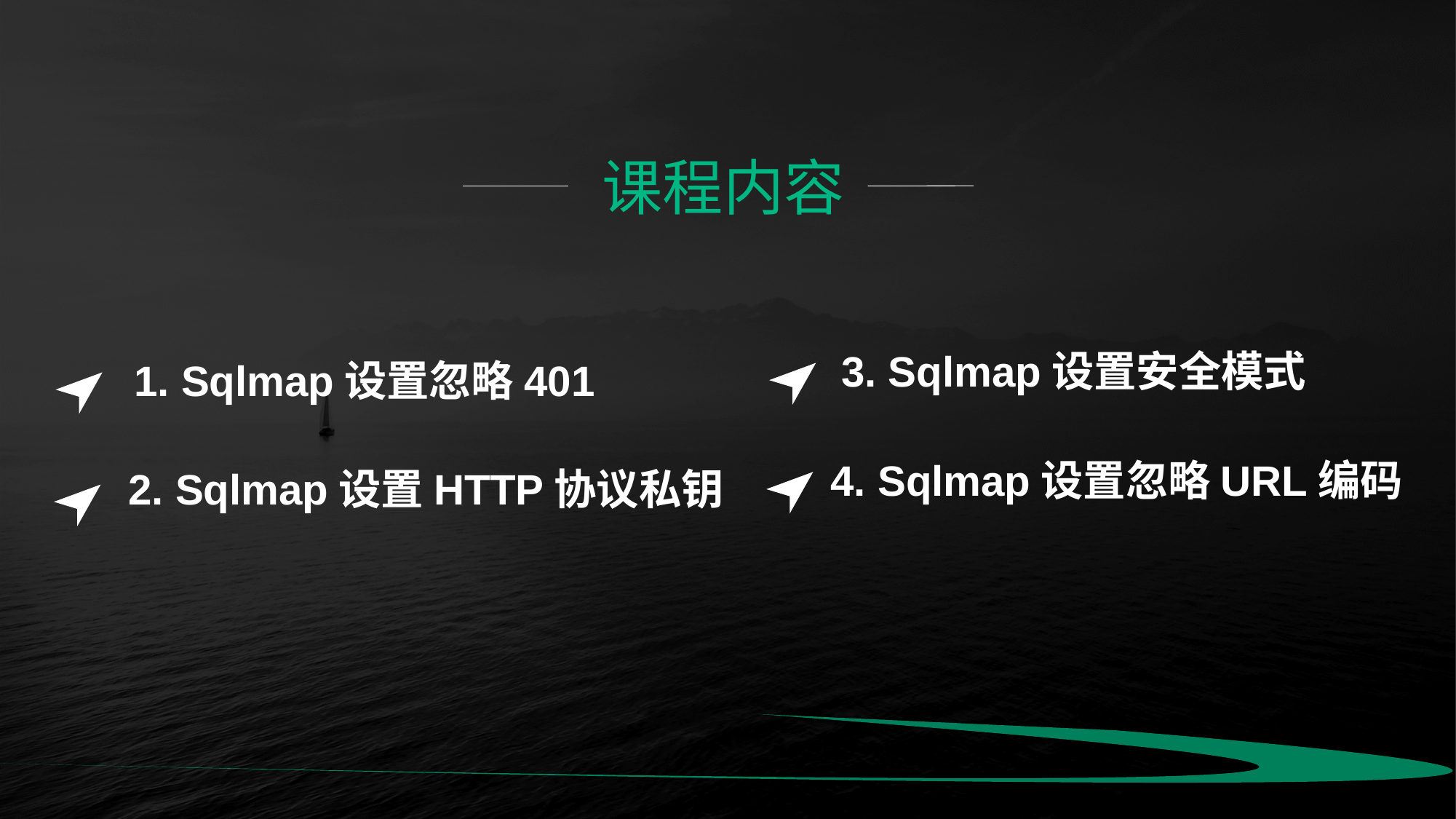

课程内容
3. Sqlmap设置安全模式

4. Sqlmap设置忽略URL编码

1. Sqlmap设置忽略401

2. Sqlmap设置HTTP协议私钥